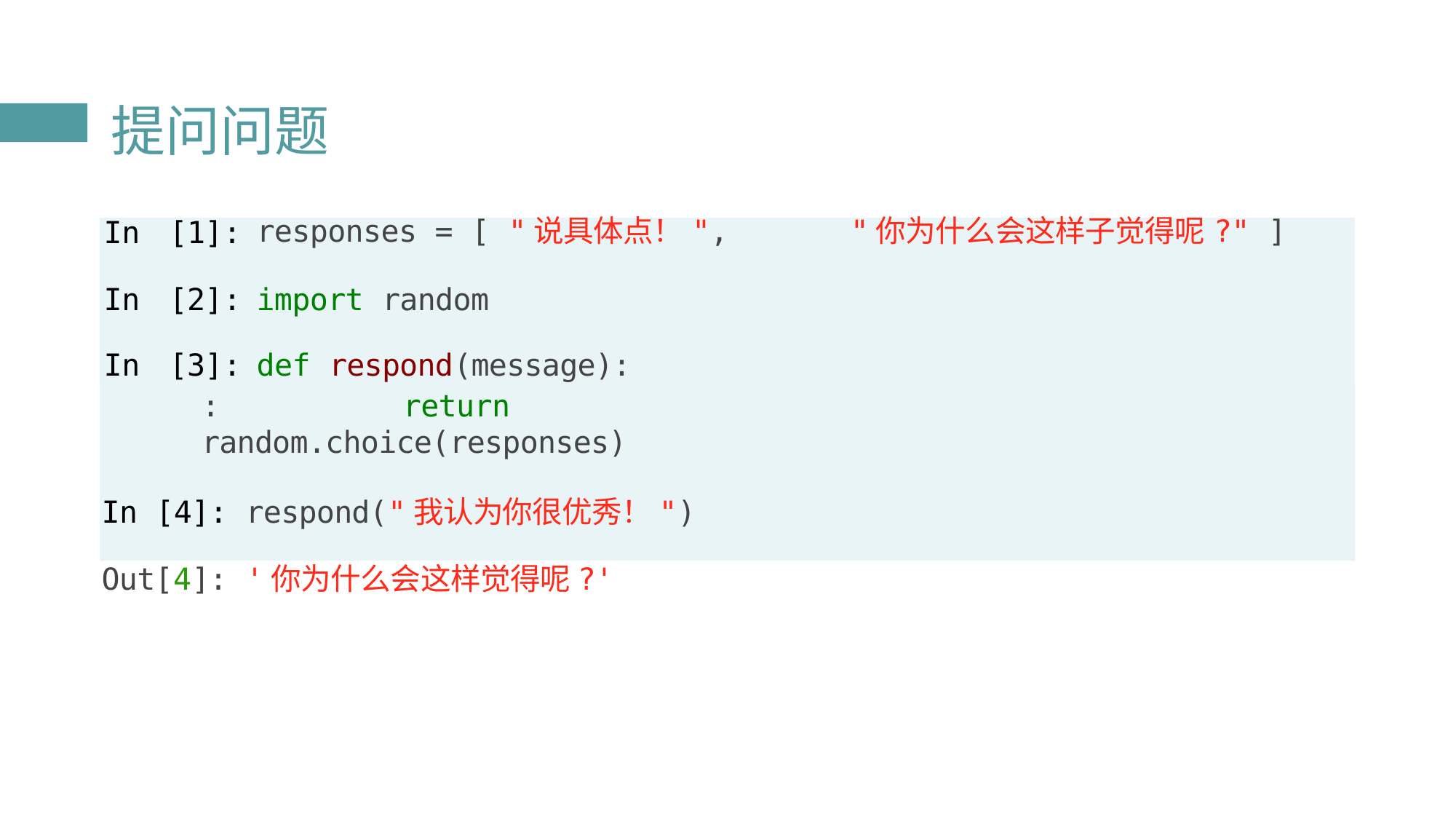

# 提问问题
| In | [1]: | responses = [ "说具体点！", | "你为什么会这样子觉得呢?" ] |
| --- | --- | --- | --- |
| In | [2]: | import random |  |
| In | [3]: | def respond(message): |  |

:	return random.choice(responses)

In [4]: respond("我认为你很优秀！")

Out[4]: '你为什么会这样觉得呢?'